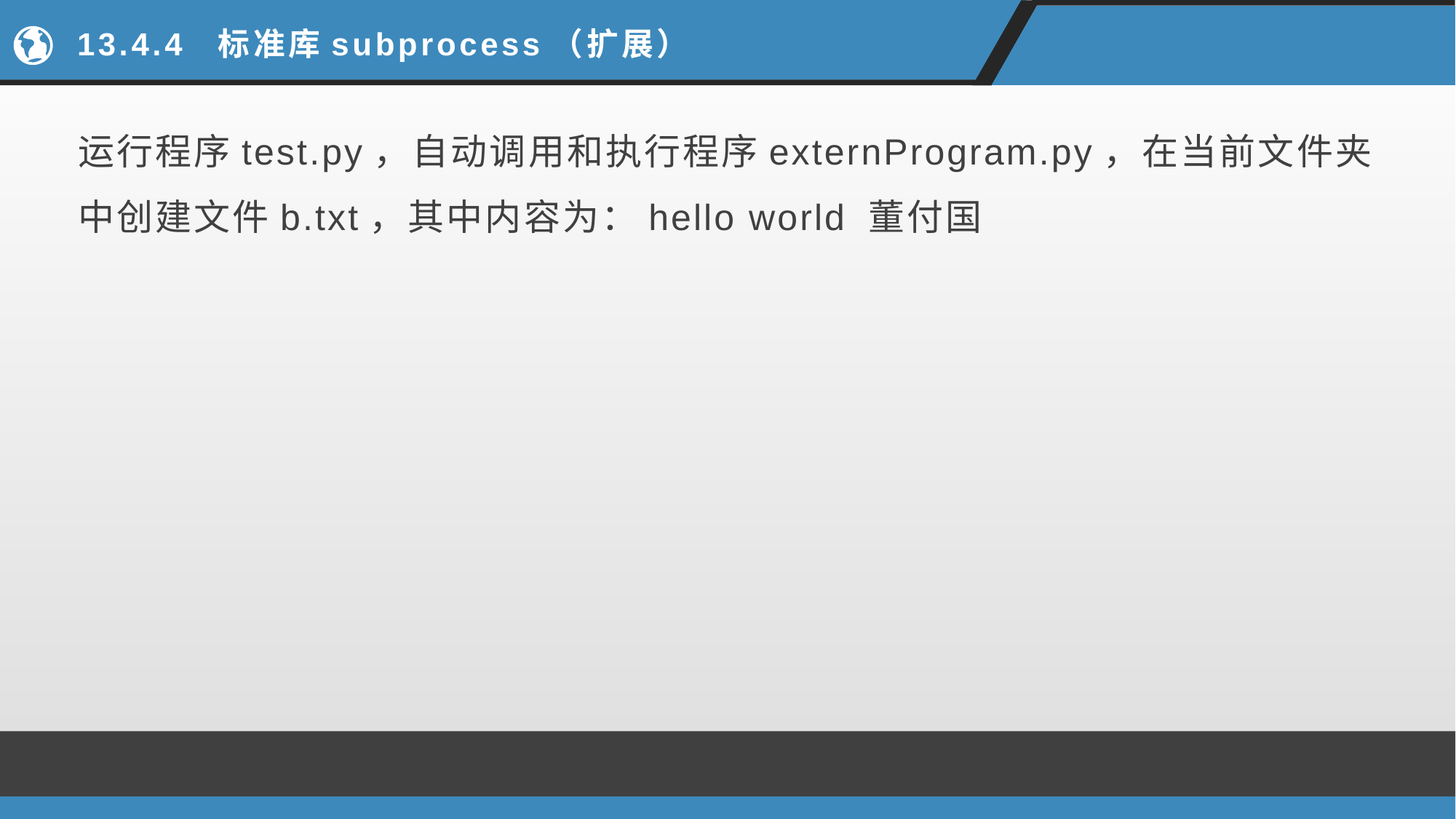

# 13.4.4  标准库subprocess（扩展）

运行程序test.py，自动调用和执行程序externProgram.py，在当前文件夹中创建文件b.txt，其中内容为：hello world 董付国